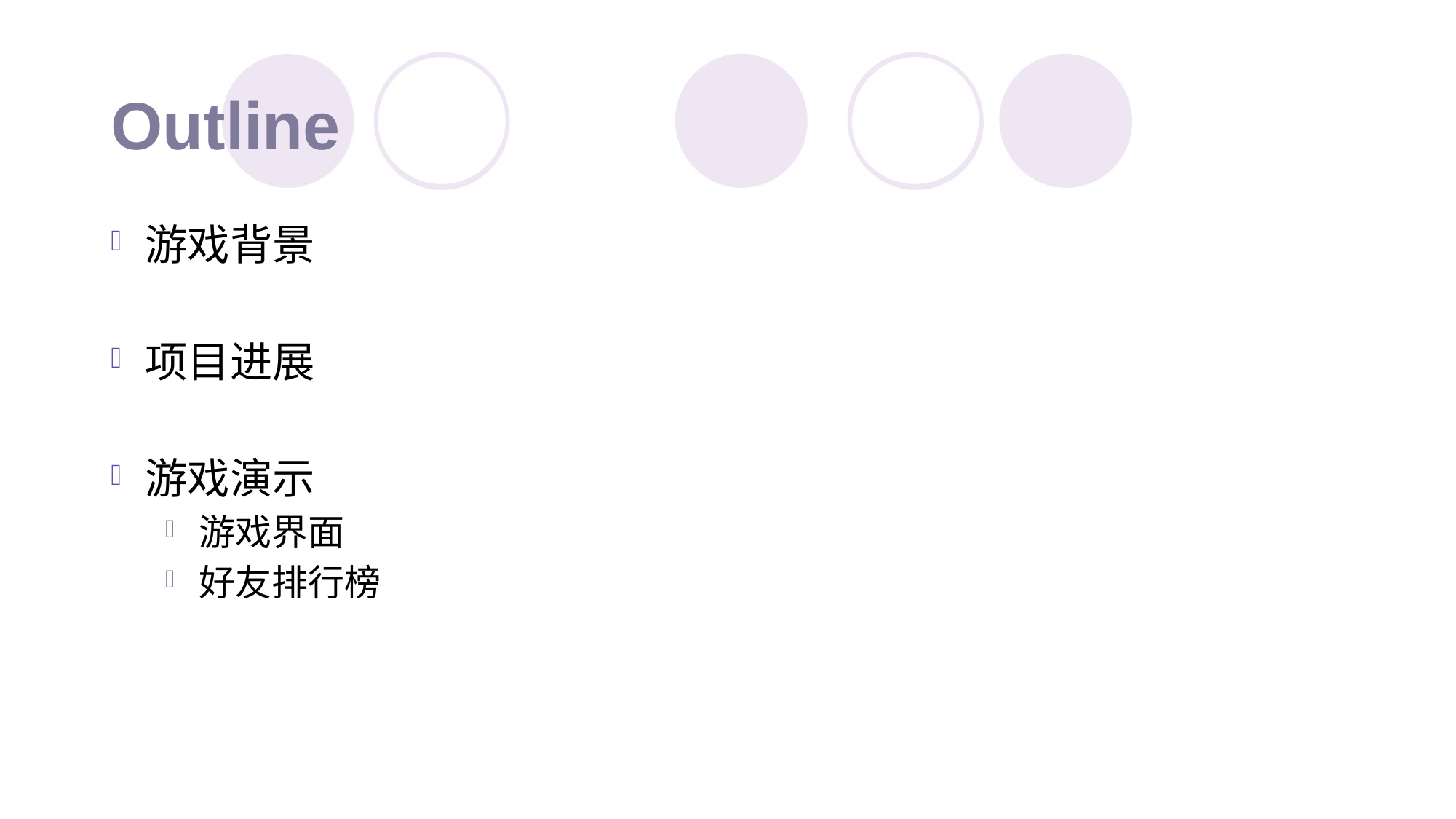

# Outline
游戏背景

项目进展

游戏演示
游戏界面
好友排行榜